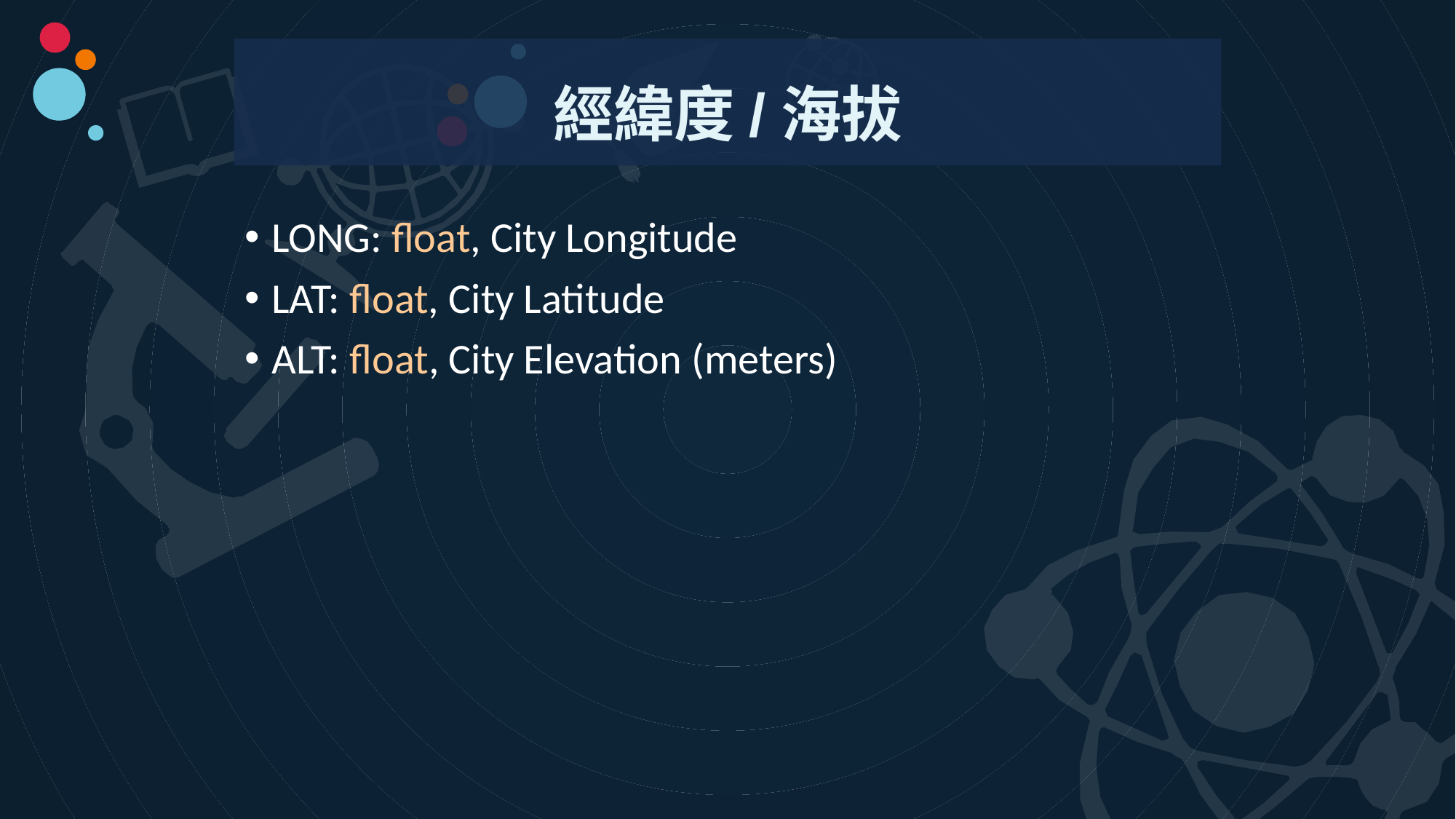

經緯度/海拔
LONG: float, City Longitude
LAT: float, City Latitude
ALT: float, City Elevation (meters)